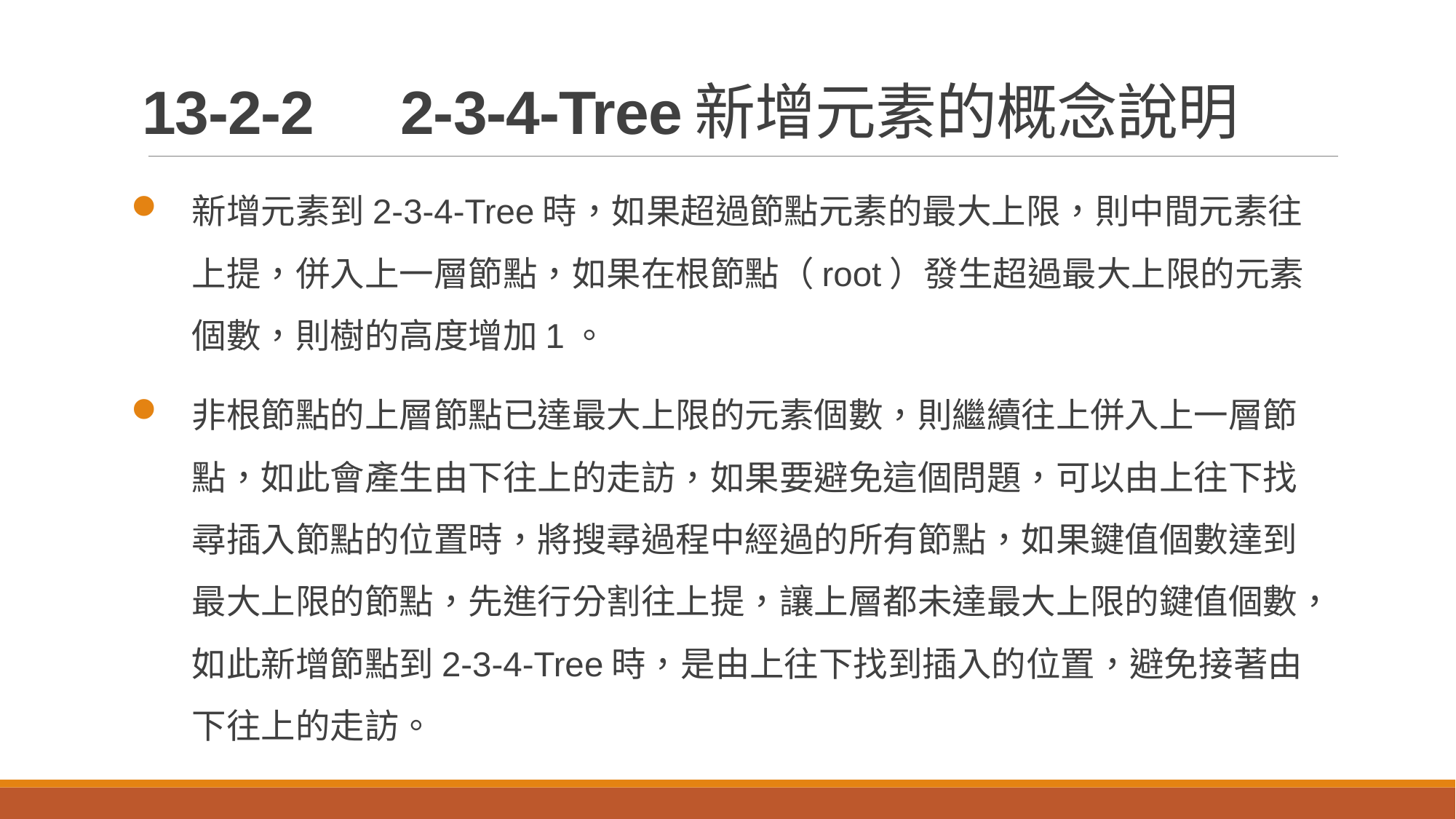

# 13-2-2　2-3-4-Tree新增元素的概念說明
新增元素到2-3-4-Tree時，如果超過節點元素的最大上限，則中間元素往上提，併入上一層節點，如果在根節點（root）發生超過最大上限的元素個數，則樹的高度增加1。
非根節點的上層節點已達最大上限的元素個數，則繼續往上併入上一層節點，如此會產生由下往上的走訪，如果要避免這個問題，可以由上往下找尋插入節點的位置時，將搜尋過程中經過的所有節點，如果鍵值個數達到最大上限的節點，先進行分割往上提，讓上層都未達最大上限的鍵值個數，如此新增節點到2-3-4-Tree時，是由上往下找到插入的位置，避免接著由下往上的走訪。